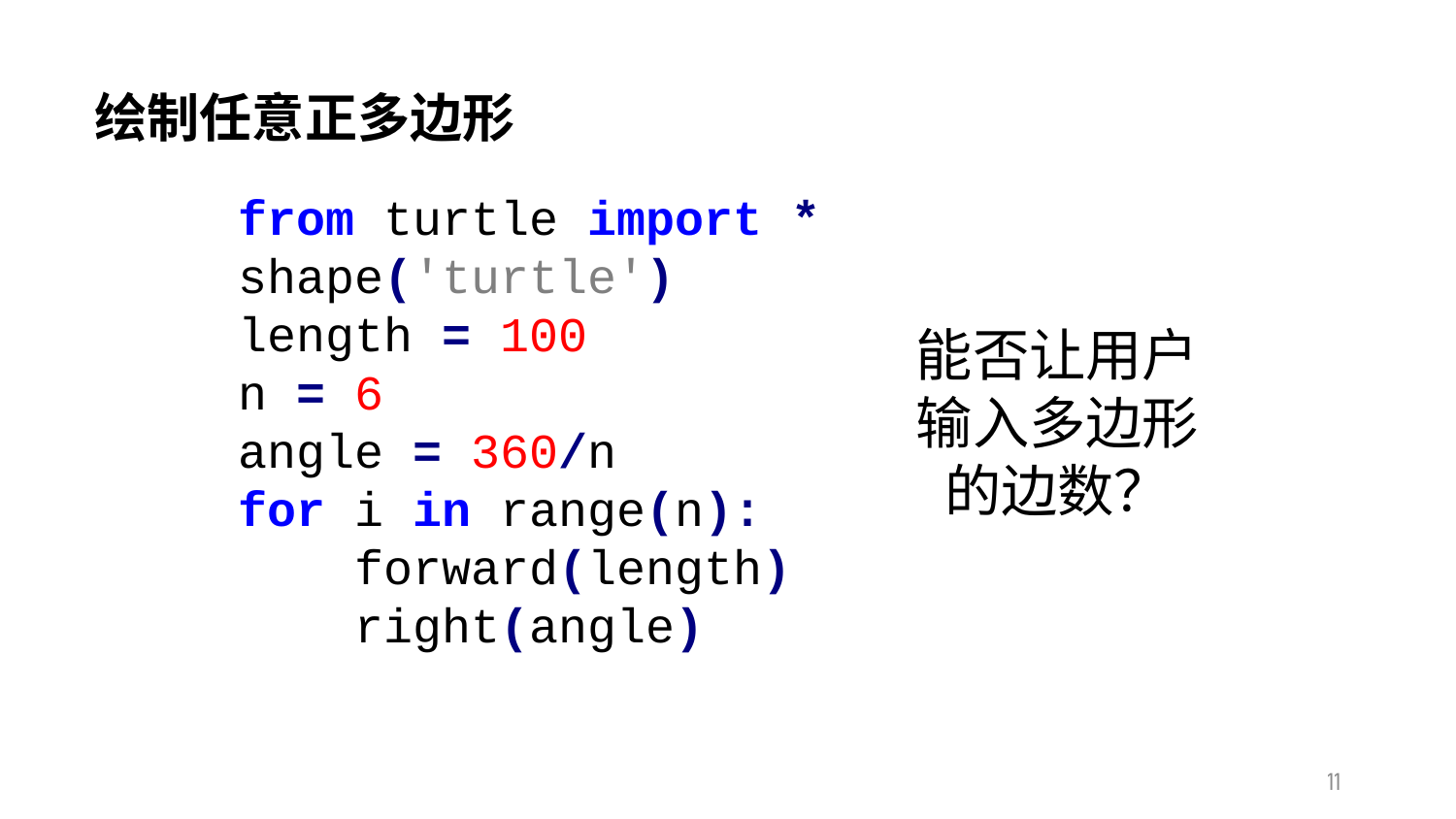

绘制任意正多边形
from turtle import *
shape('turtle')
length = 100
n = 6
angle = 360/n
for i in range(n):
    forward(length)
    right(angle)
能否让用户输入多边形的边数？
11